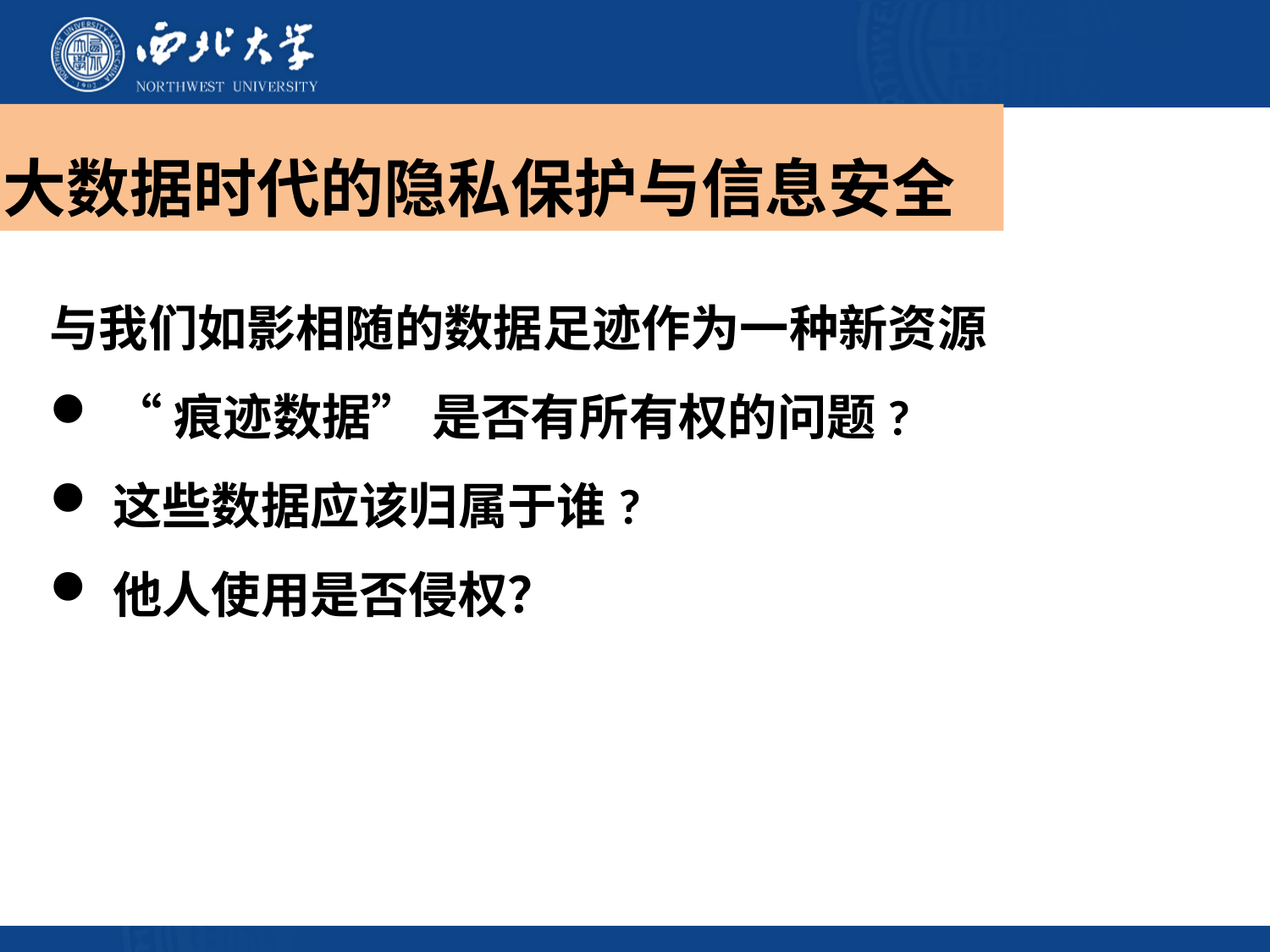

大数据时代的隐私保护与信息安全
与我们如影相随的数据足迹作为一种新资源
“痕迹数据” 是否有所有权的问题?
这些数据应该归属于谁?
他人使用是否侵权？